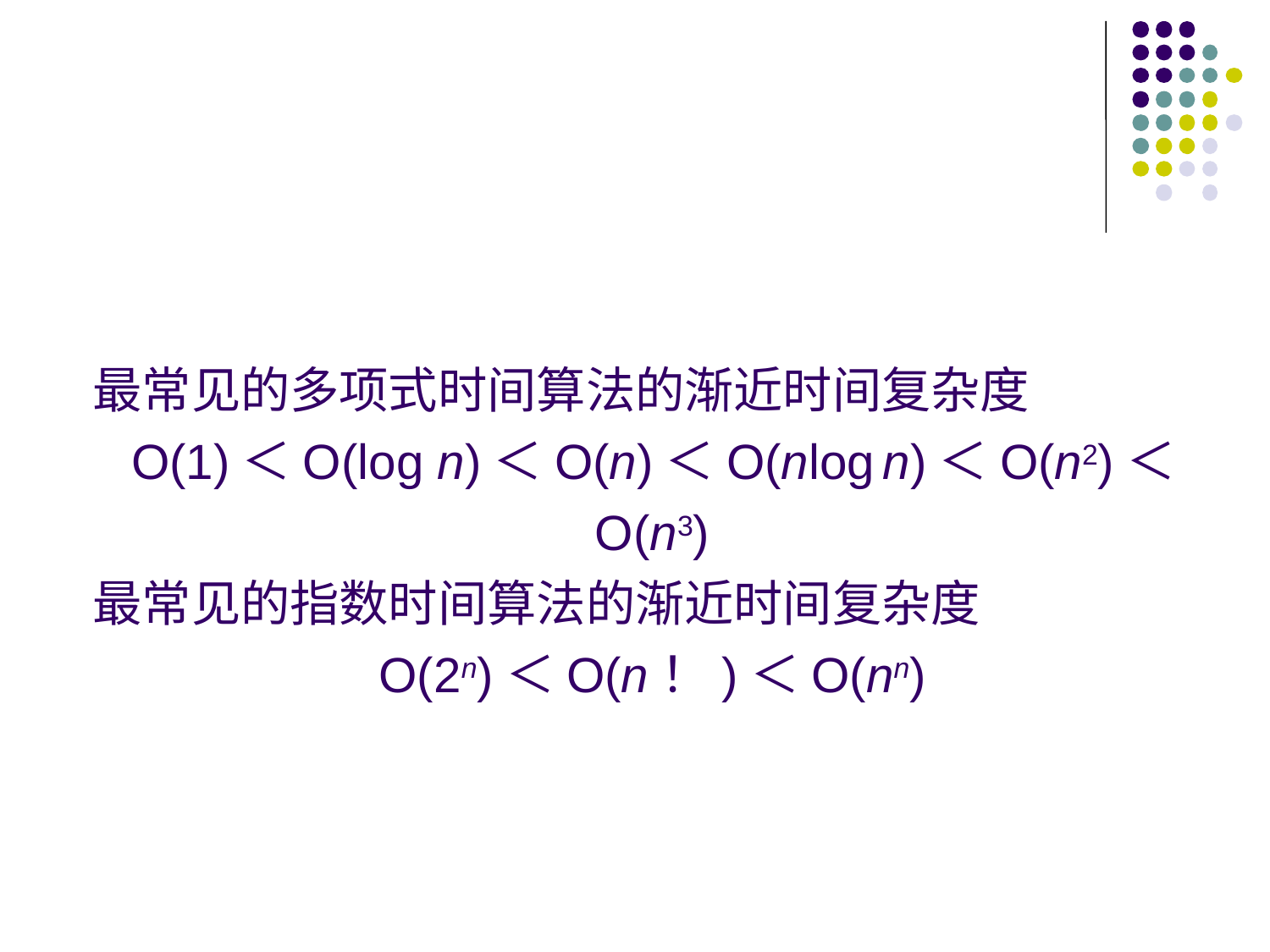

最常见的多项式时间算法的渐近时间复杂度
 O(1)＜O(log n)＜O(n)＜O(nlog n)＜O(n2)＜O(n3)
最常见的指数时间算法的渐近时间复杂度
O(2n)＜O(n！)＜O(nn)